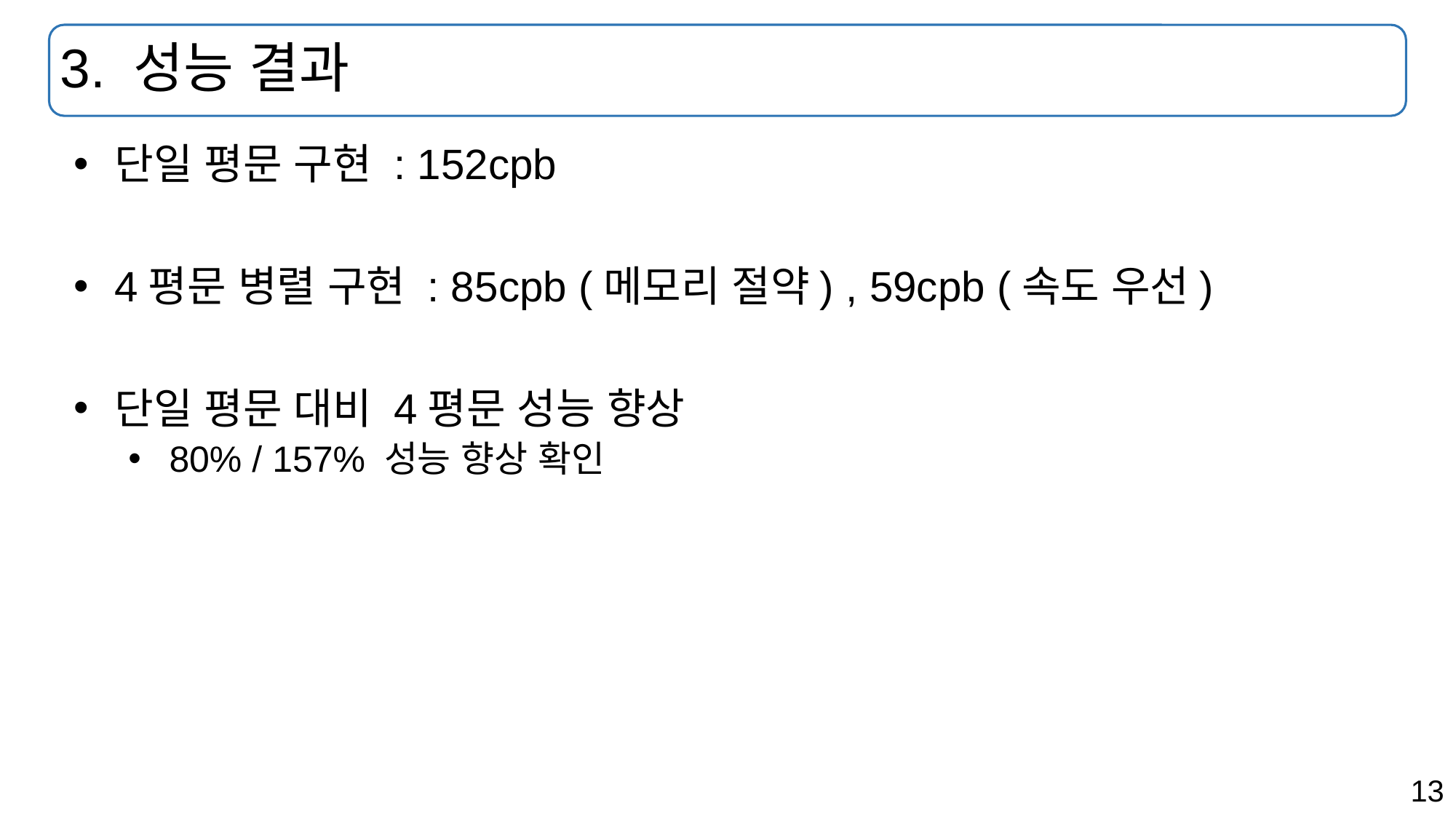

# 3. 성능 결과
단일 평문 구현 : 152cpb

4평문 병렬 구현 : 85cpb (메모리 절약) , 59cpb (속도 우선)

단일 평문 대비 4평문 성능 향상
80% / 157% 성능 향상 확인